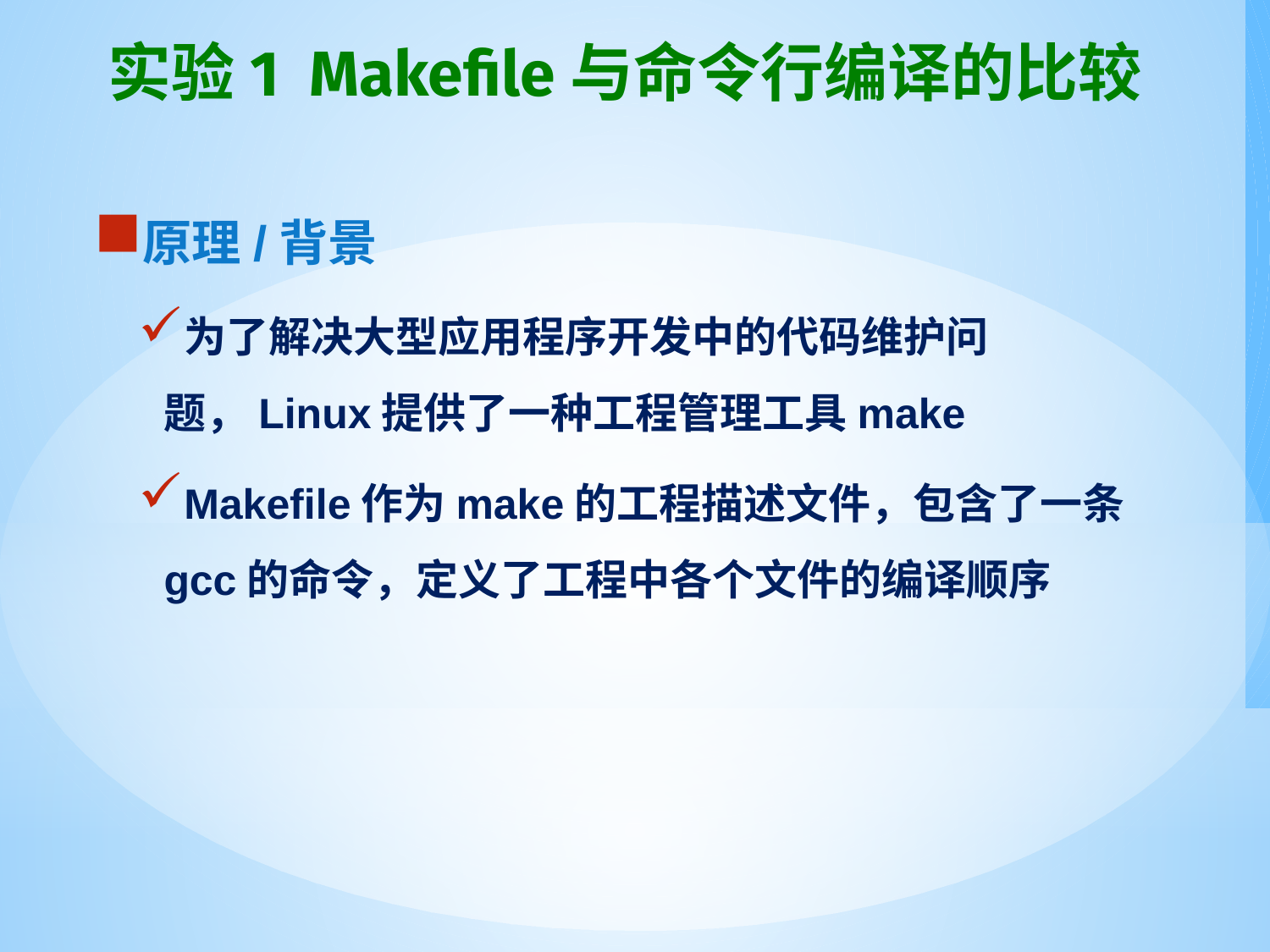

# 实验1  Makefile与命令行编译的比较
原理/背景
为了解决大型应用程序开发中的代码维护问题，Linux提供了一种工程管理工具make
Makefile作为make的工程描述文件，包含了一条gcc的命令，定义了工程中各个文件的编译顺序